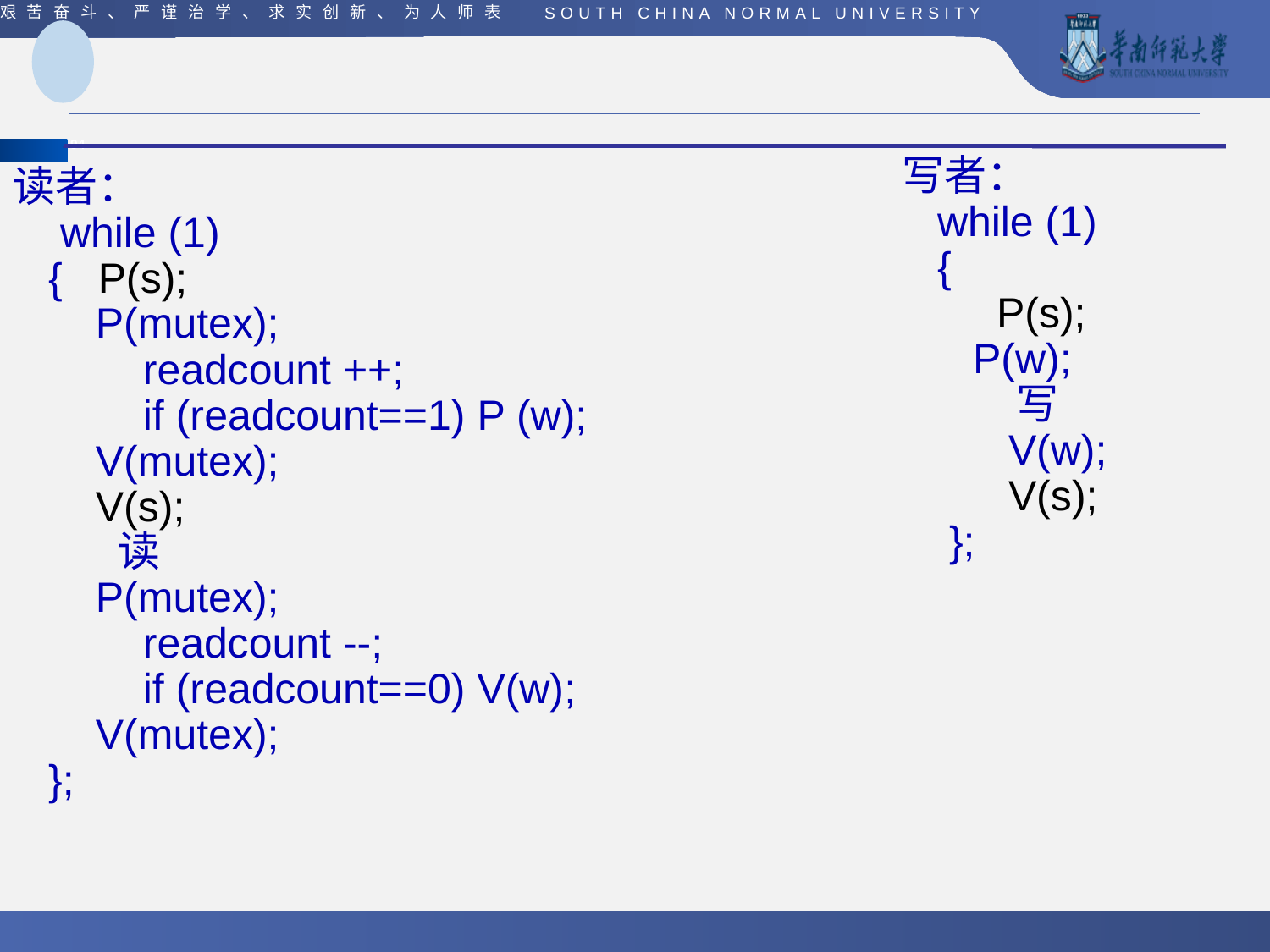

#
写者：
   while (1)
   {
        P(s);
	    P(w);
           写
         V(w);
         V(s);
    };
读者：
    while (1)
   {   P(s);
       P(mutex);
           readcount ++;
           if (readcount==1) P (w);
       V(mutex);
       V(s);
          读
       P(mutex);
           readcount --;
           if (readcount==0) V(w);
       V(mutex);
   };

94